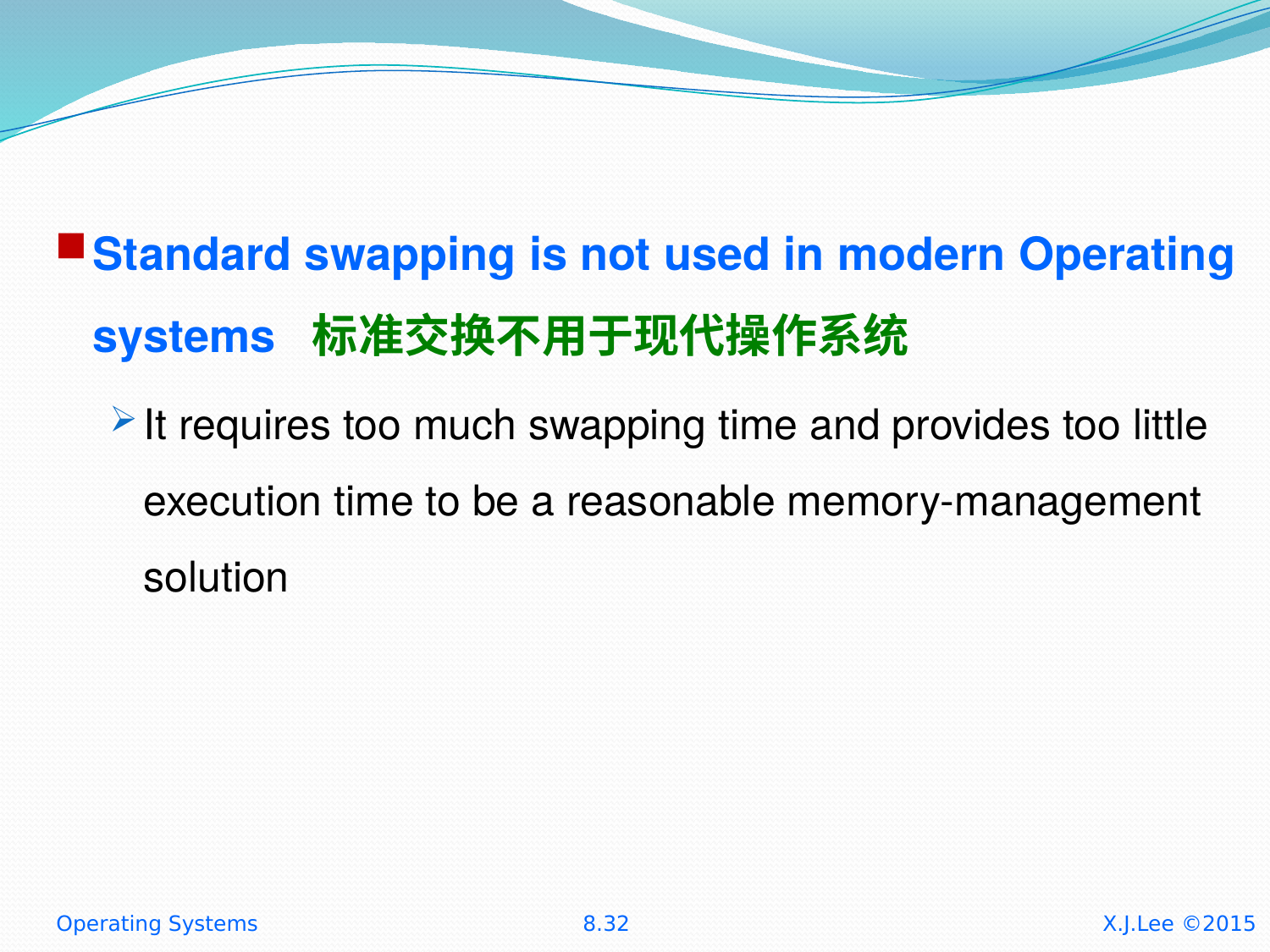

#
Standard swapping is not used in modern Operating systems  标准交换不用于现代操作系统
It requires too much swapping time and provides too little execution time to be a reasonable memory-management solution
Operating Systems
8.32
X.J.Lee ©2015